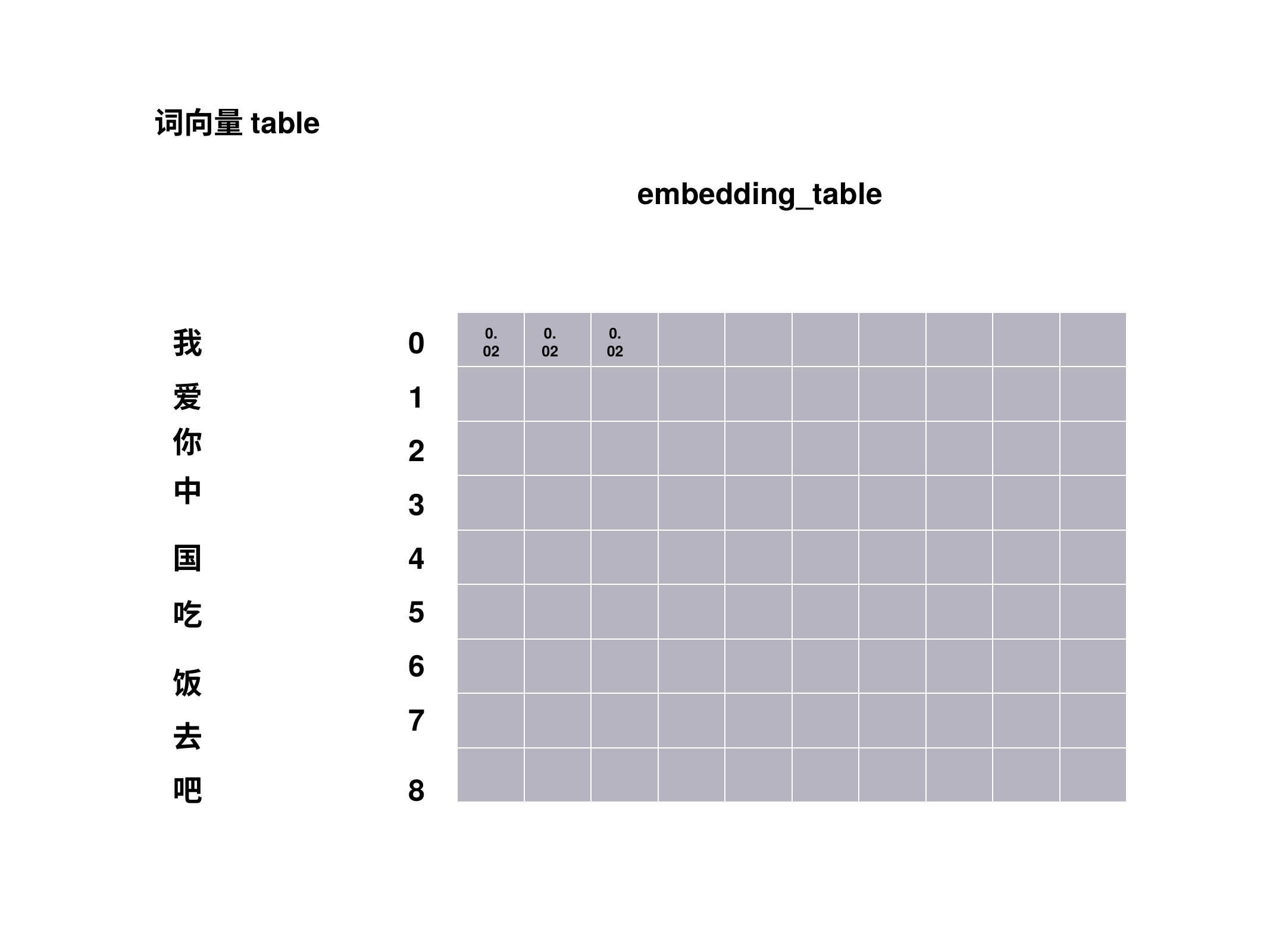

词向量table
embedding_table
|  |  |  |  |  |  |  |  |  |  |
| --- | --- | --- | --- | --- | --- | --- | --- | --- | --- |
|  |  |  |  |  |  |  |  |  |  |
|  |  |  |  |  |  |  |  |  |  |
|  |  |  |  |  |  |  |  |  |  |
|  |  |  |  |  |  |  |  |  |  |
|  |  |  |  |  |  |  |  |  |  |
|  |  |  |  |  |  |  |  |  |  |
|  |  |  |  |  |  |  |  |  |  |
|  |  |  |  |  |  |  |  |  |  |
我
0.02
0.02
0.02
0
爱
1
你
2
中
3
国
4
吃
5
6
饭
7
去
吧
8